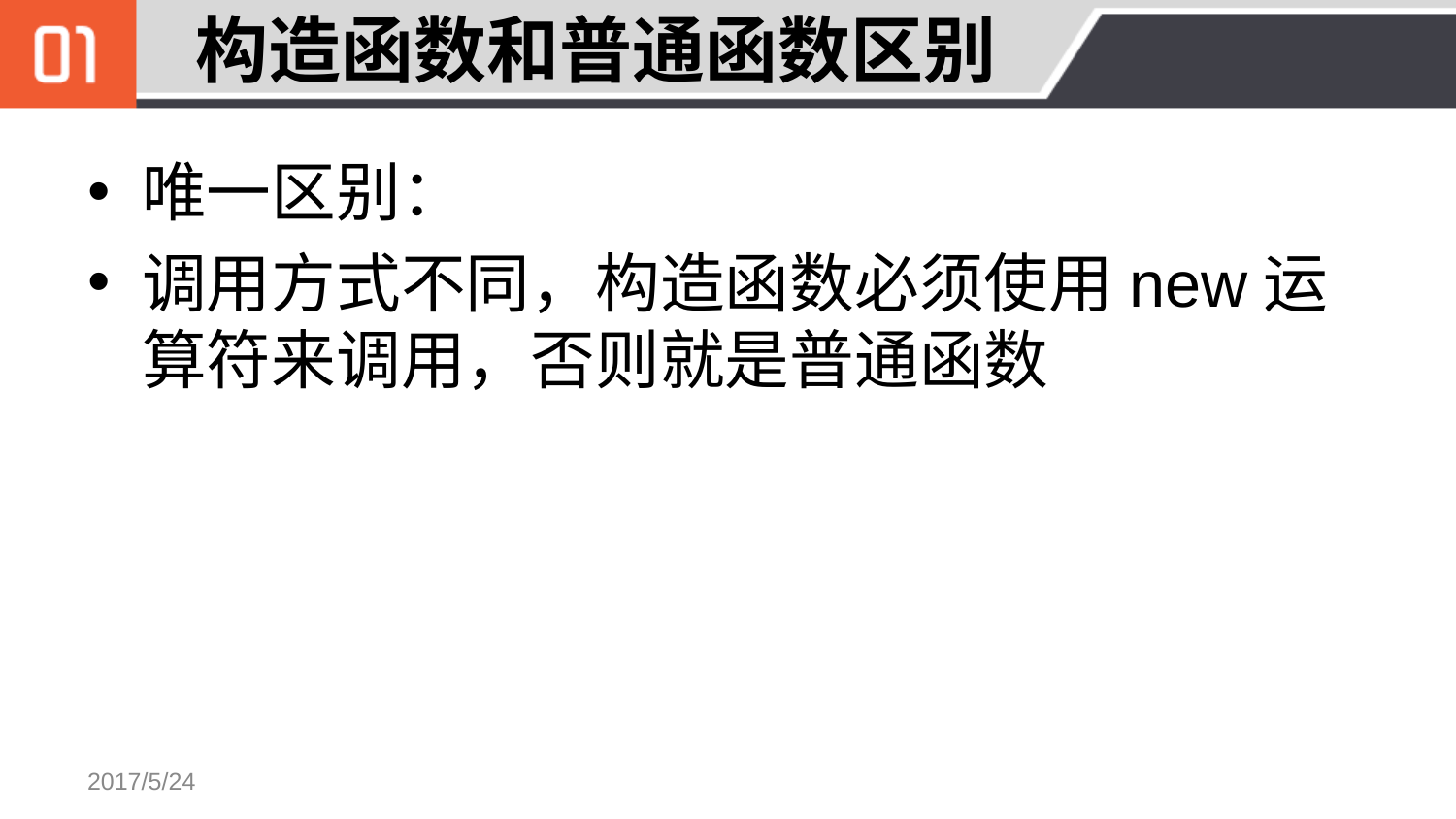

# 构造函数和普通函数区别
唯一区别：
调用方式不同，构造函数必须使用new运算符来调用，否则就是普通函数
2017/5/24